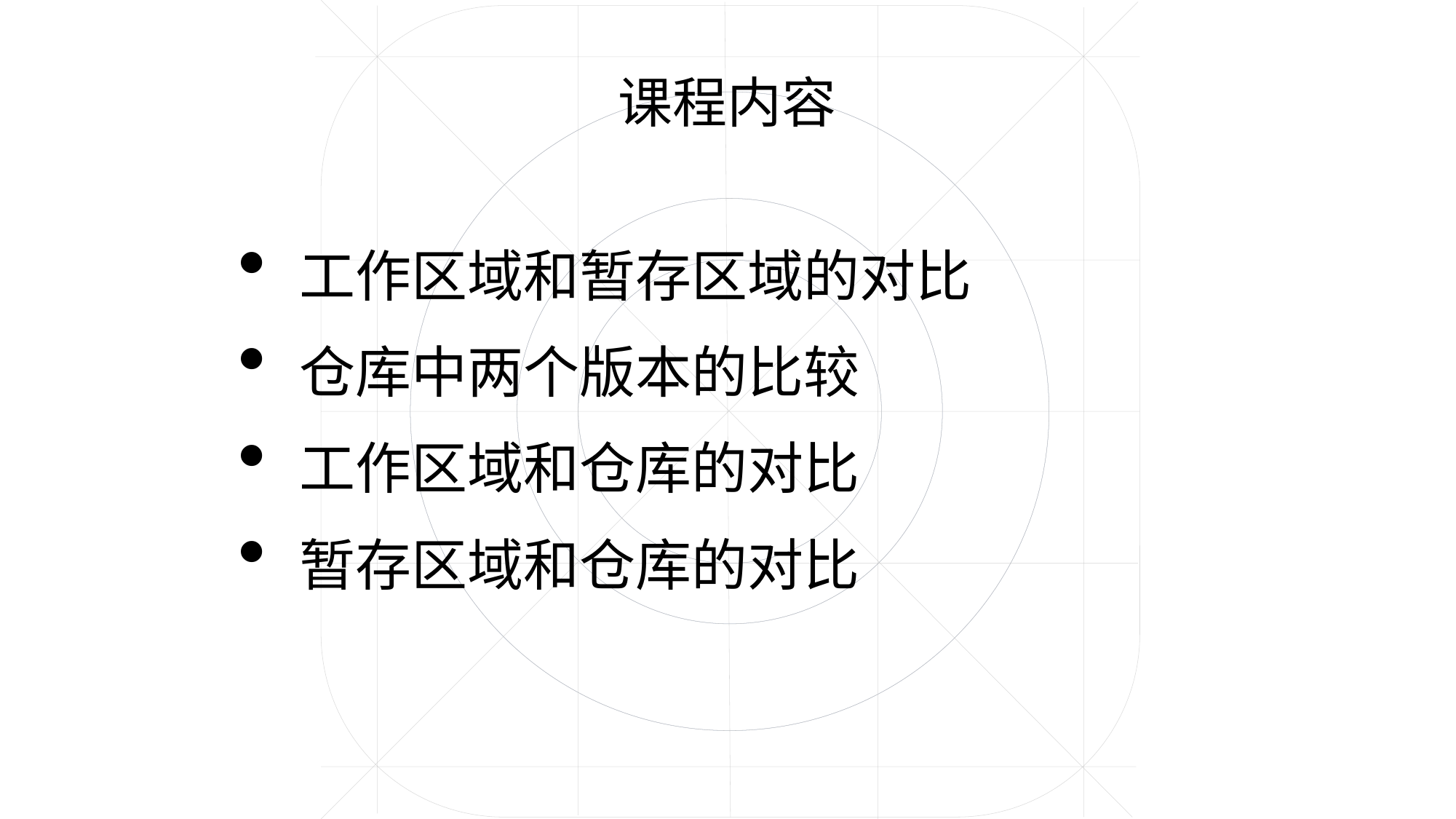

课程内容
工作区域和暂存区域的对比
仓库中两个版本的比较
工作区域和仓库的对比
暂存区域和仓库的对比